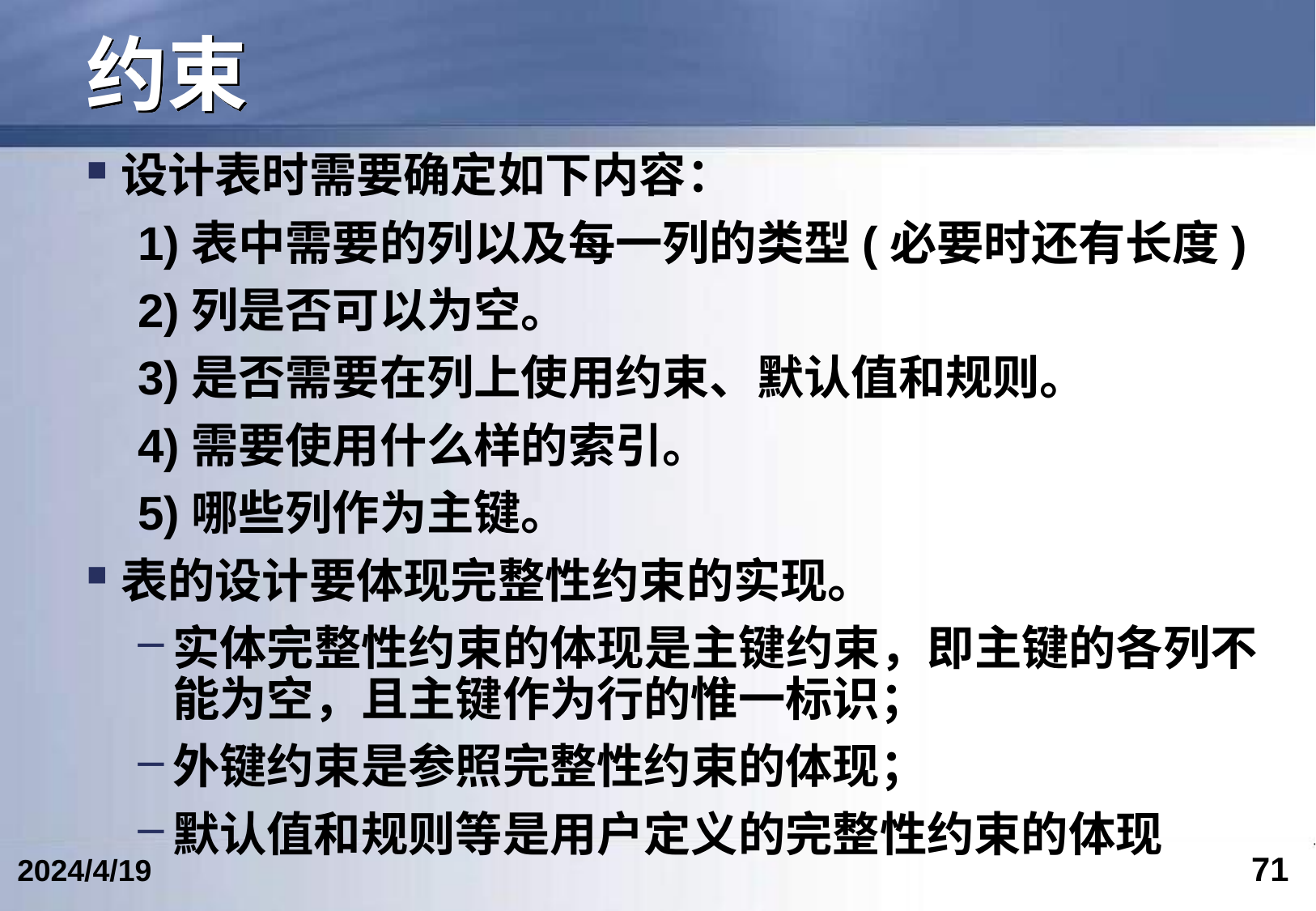

# 约束
设计表时需要确定如下内容：
1)表中需要的列以及每一列的类型(必要时还有长度)
2)列是否可以为空。
3)是否需要在列上使用约束、默认值和规则。
4)需要使用什么样的索引。
5)哪些列作为主键。
表的设计要体现完整性约束的实现。
实体完整性约束的体现是主键约束，即主键的各列不能为空，且主键作为行的惟一标识；
外键约束是参照完整性约束的体现；
默认值和规则等是用户定义的完整性约束的体现
71
2024/4/19